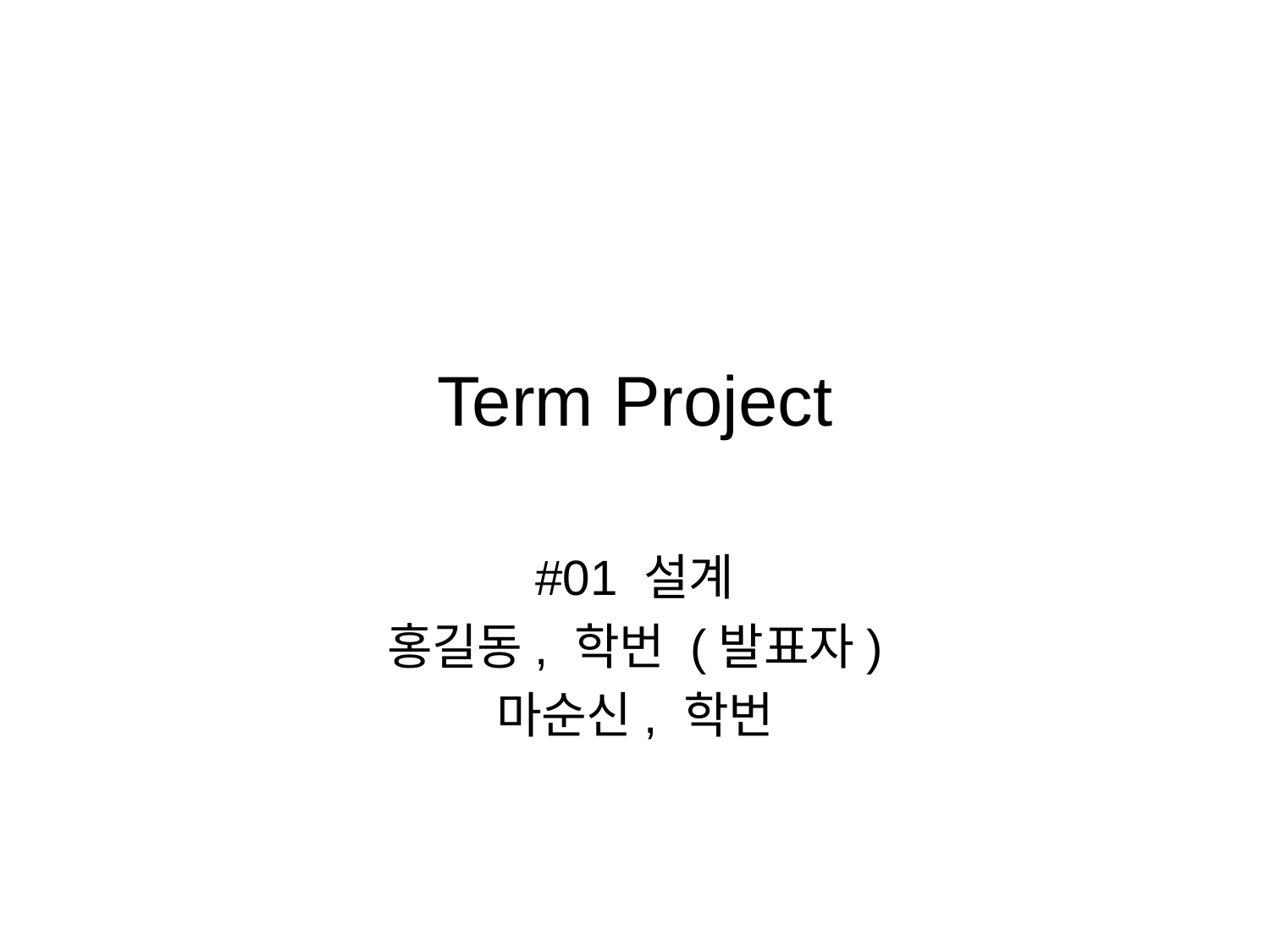

# Term Project
#01 설계
홍길동, 학번 (발표자)
마순신, 학번